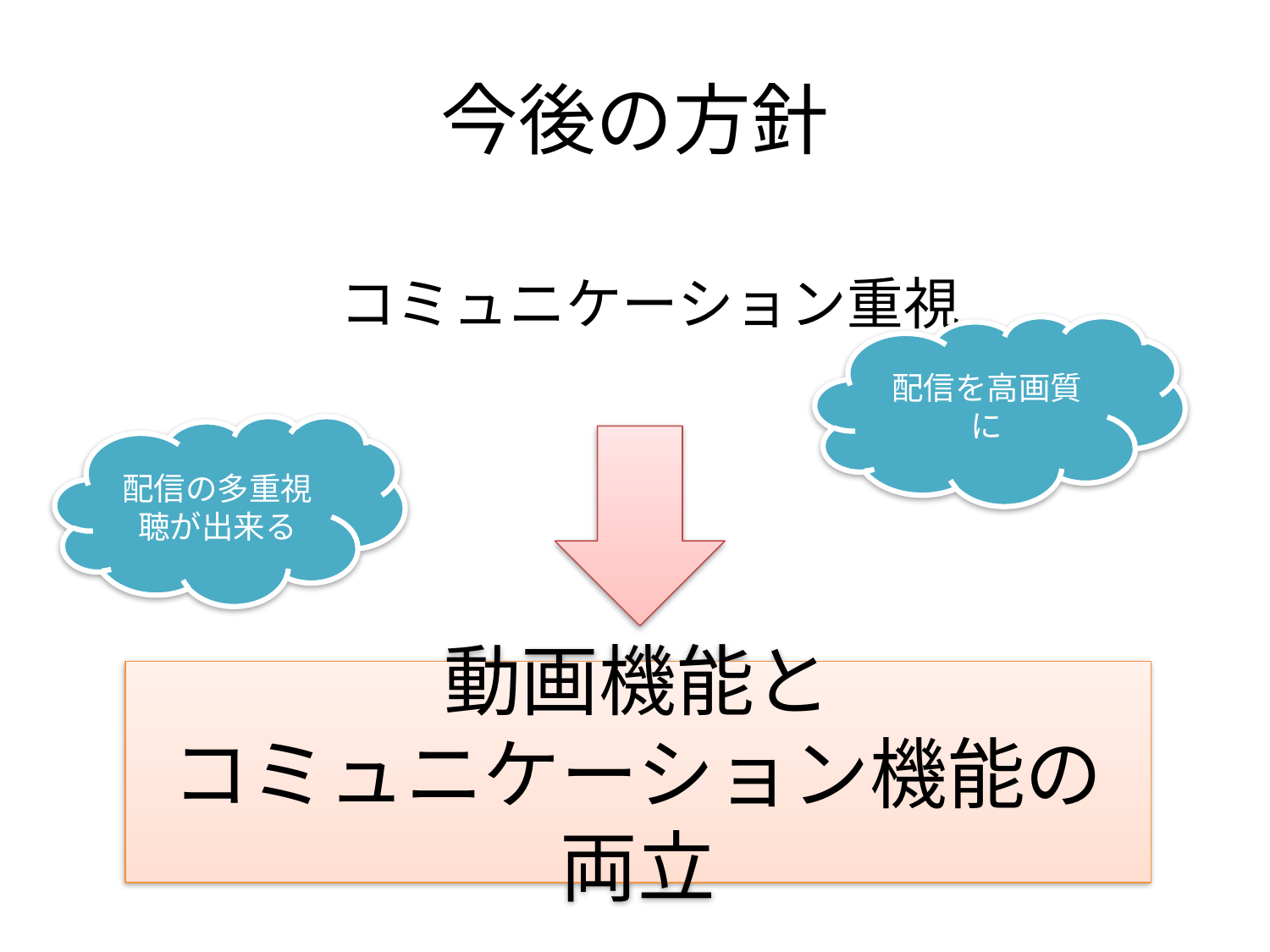

今後の方針
コミュニケーション重視
配信を高画質に
配信の多重視聴が出来る

動画機能と
コミュニケーション機能の両立